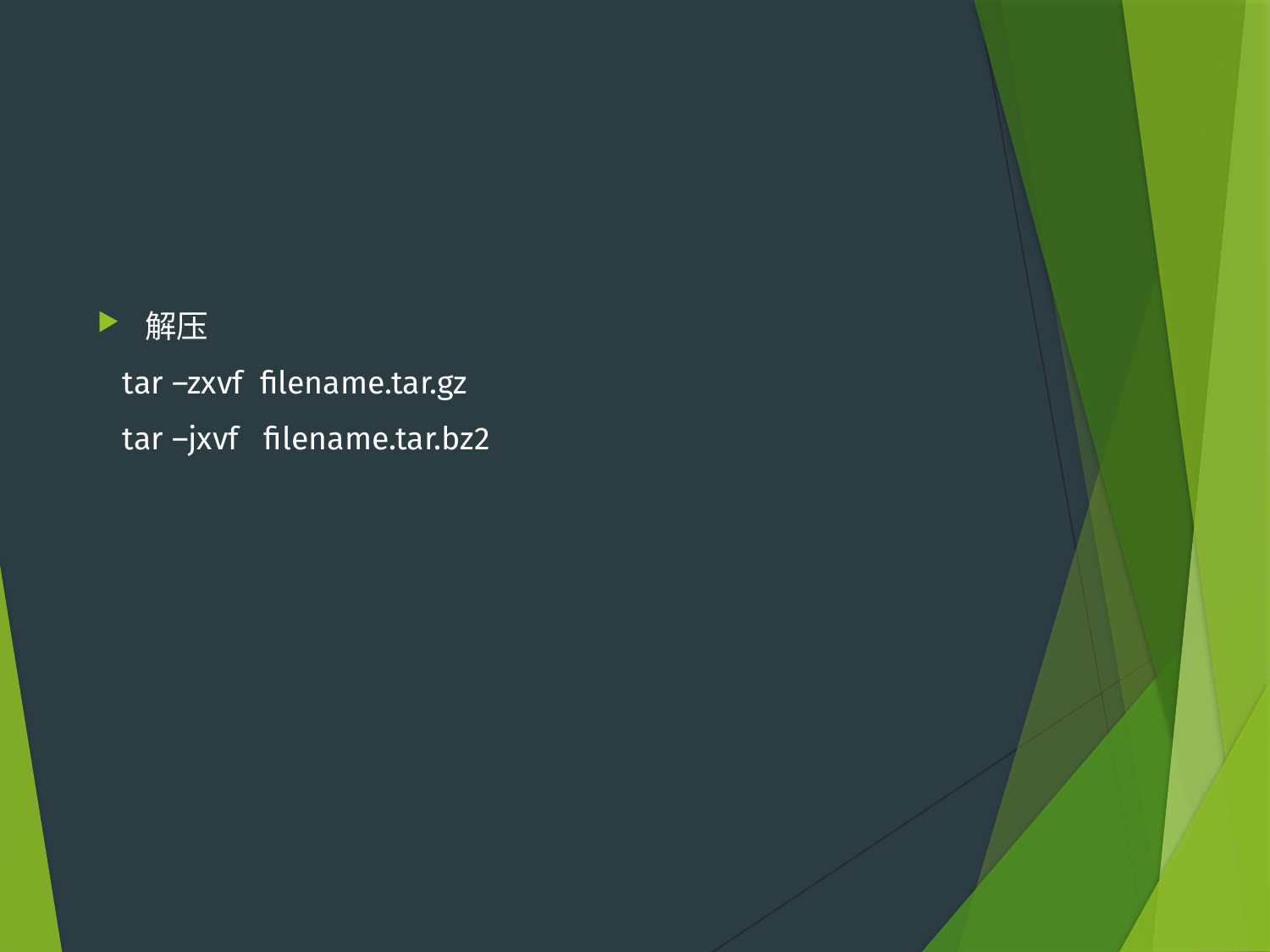

#
解压
   tar –zxvf  filename.tar.gz
   tar –jxvf   filename.tar.bz2